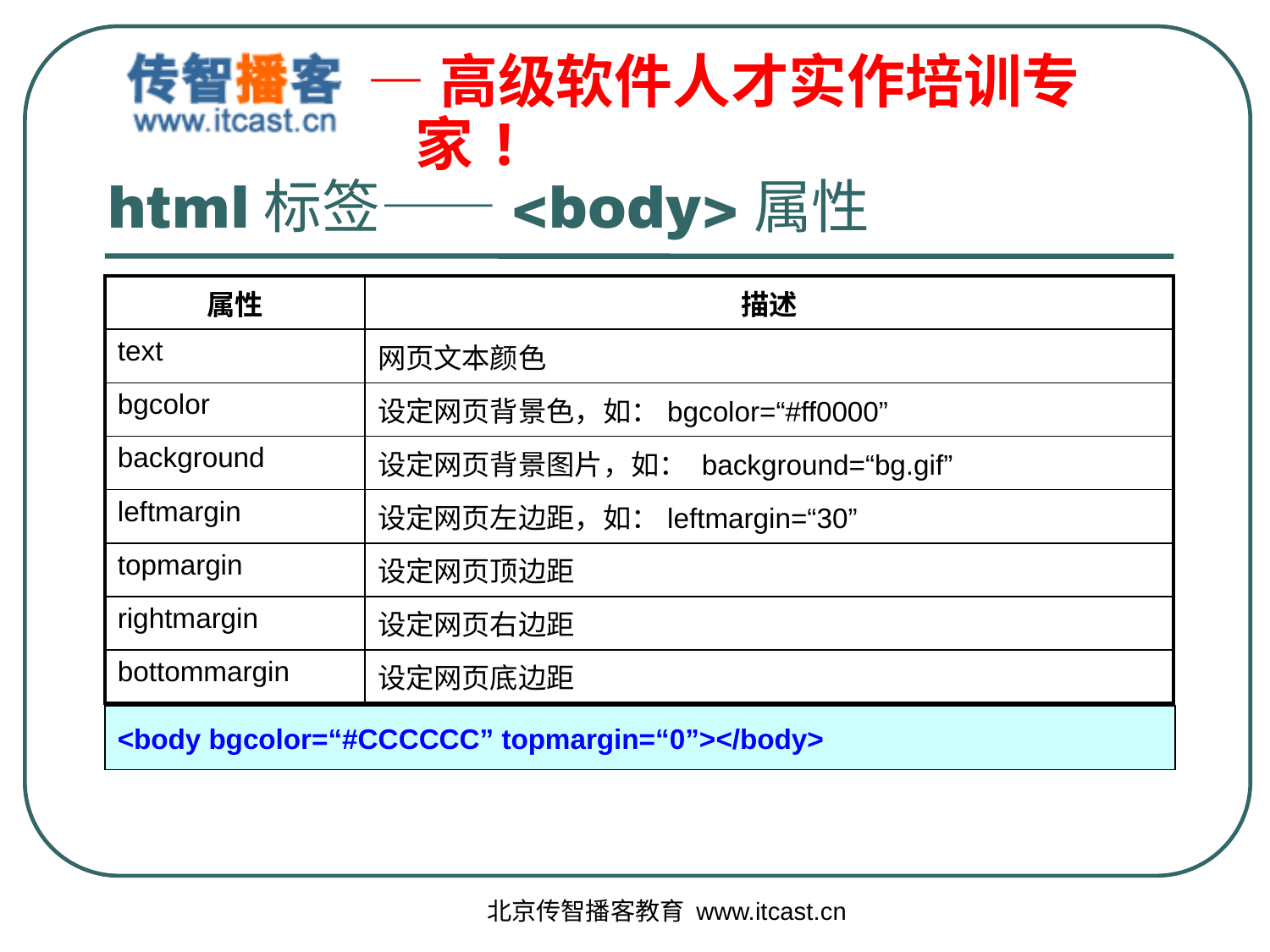

# html标签——<body>属性
| 属性 | 描述 |
| --- | --- |
| text | 网页文本颜色 |
| bgcolor | 设定网页背景色，如：bgcolor=“#ff0000” |
| background | 设定网页背景图片，如： background=“bg.gif” |
| leftmargin | 设定网页左边距，如：leftmargin=“30” |
| topmargin | 设定网页顶边距 |
| rightmargin | 设定网页右边距 |
| bottommargin | 设定网页底边距 |
<body bgcolor=“#CCCCCC” topmargin=“0”></body>